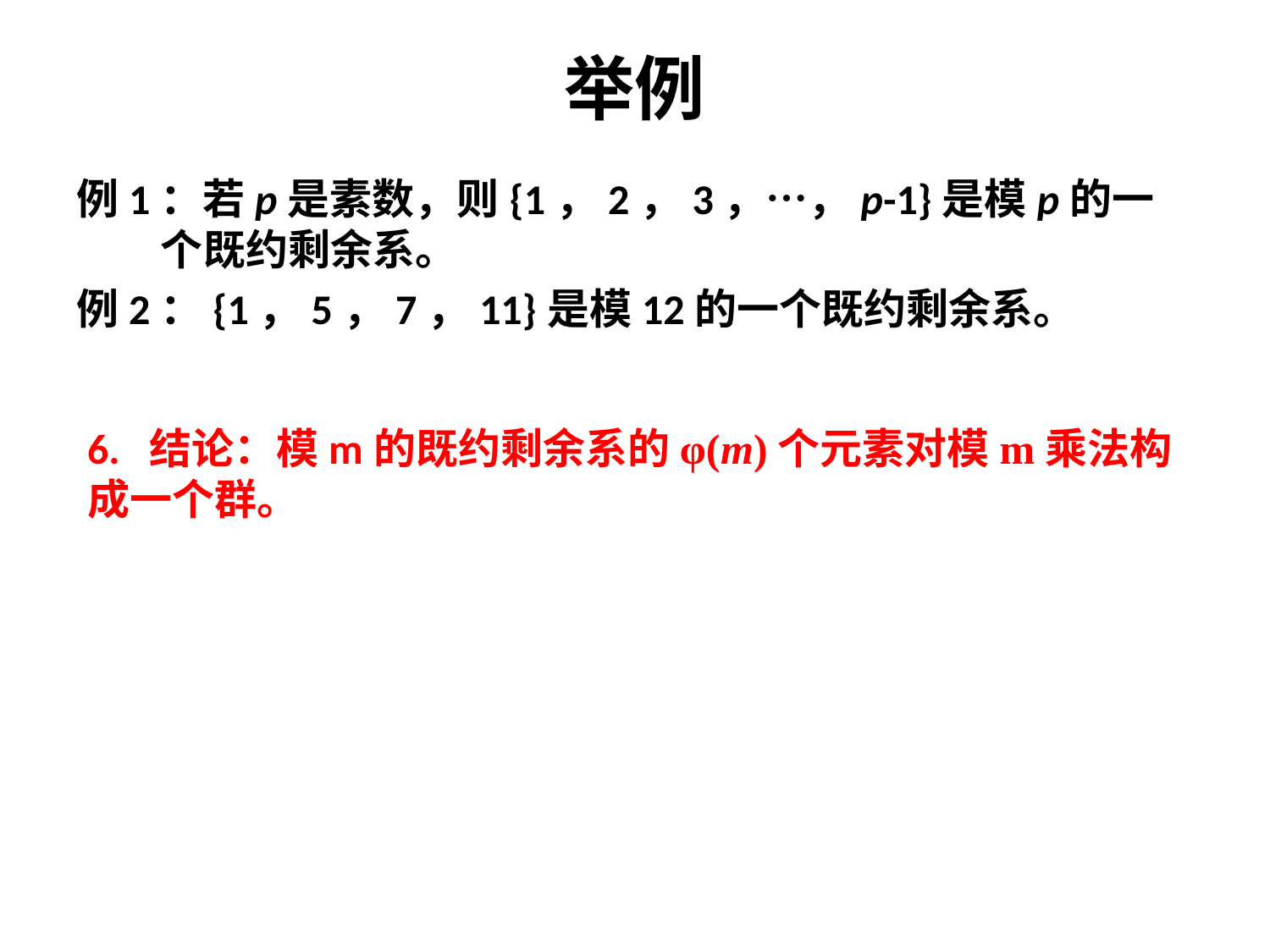

# 举例
例1：若p是素数，则{1，2，3，…，p-1}是模p的一个既约剩余系。
例2：{1，5，7，11}是模12的一个既约剩余系。

6.  结论：模m的既约剩余系的φ(m)个元素对模m乘法构成一个群。